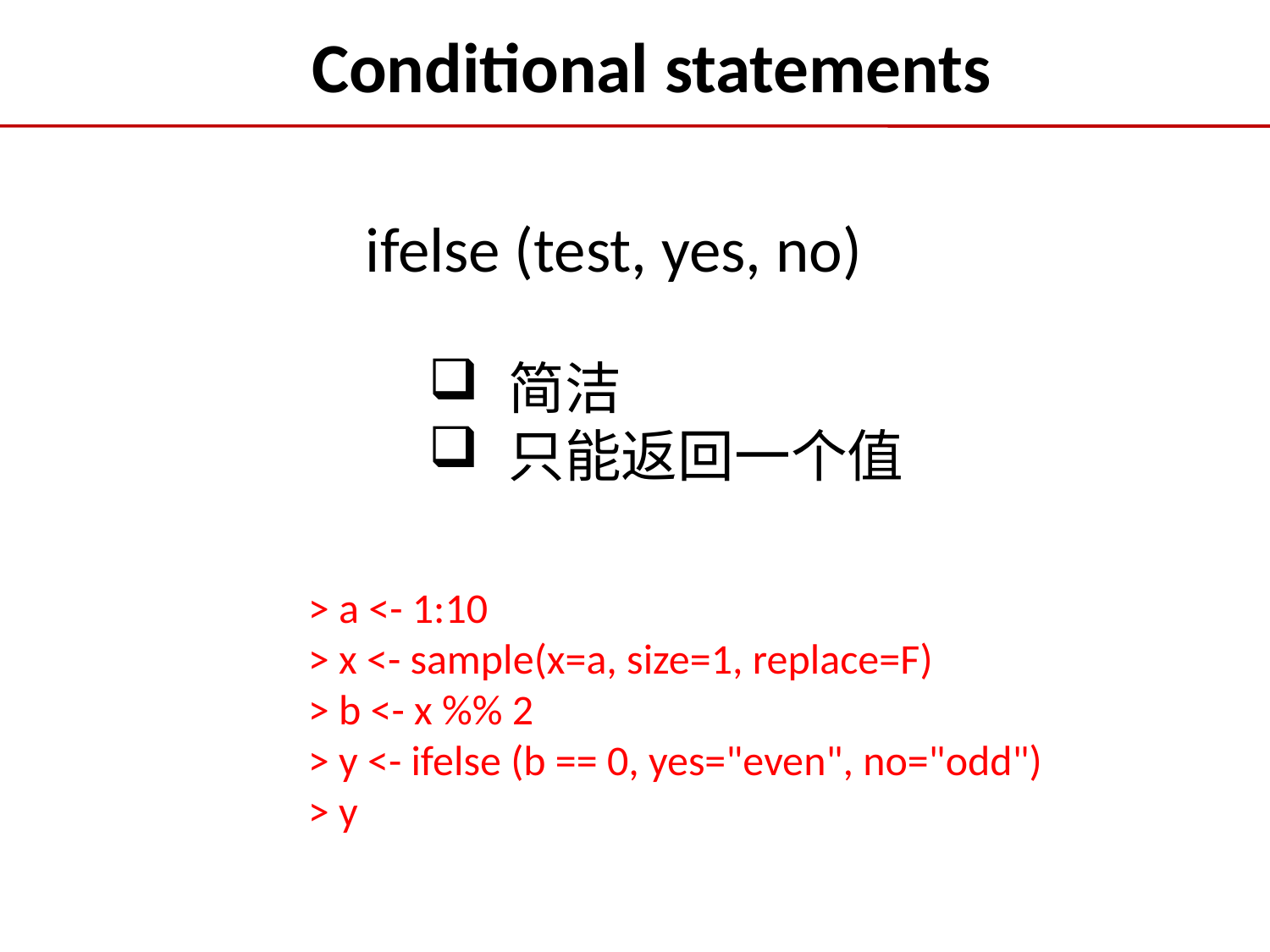

Conditional statements

ifelse (test, yes, no)

简洁
只能返回一个值
> a <- 1:10
> x <- sample(x=a, size=1, replace=F)
> b <- x %% 2
> y <- ifelse (b == 0, yes="even", no="odd")
> y